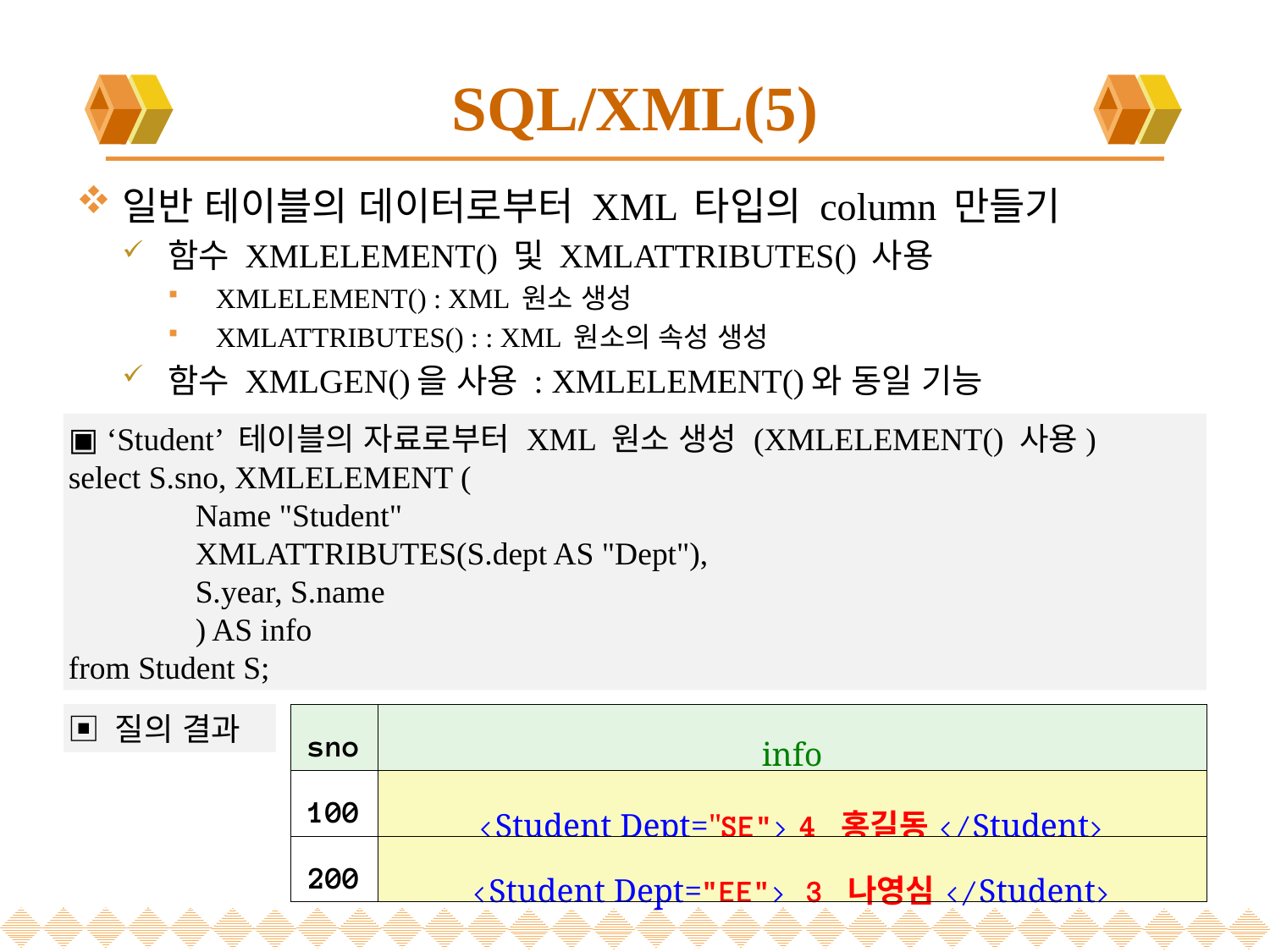

# SQL/XML(5)
일반 테이블의 데이터로부터 XML 타입의 column 만들기
함수 XMLELEMENT() 및 XMLATTRIBUTES() 사용
XMLELEMENT() : XML 원소 생성
XMLATTRIBUTES() : : XML 원소의 속성 생성
함수 XMLGEN()을 사용 : XMLELEMENT()와 동일 기능
▣ ‘Student’ 테이블의 자료로부터 XML 원소 생성 (XMLELEMENT() 사용)
select S.sno, XMLELEMENT (
	Name "Student"
	XMLATTRIBUTES(S.dept AS "Dept"),
	S.year, S.name
	) AS info
from Student S;
▣ 질의 결과
| sno | info |
| --- | --- |
| 100 | <Student Dept="SE"> 4 홍길동</Student> |
| 200 | <Student Dept="EE"> 3 나영심</Student> |